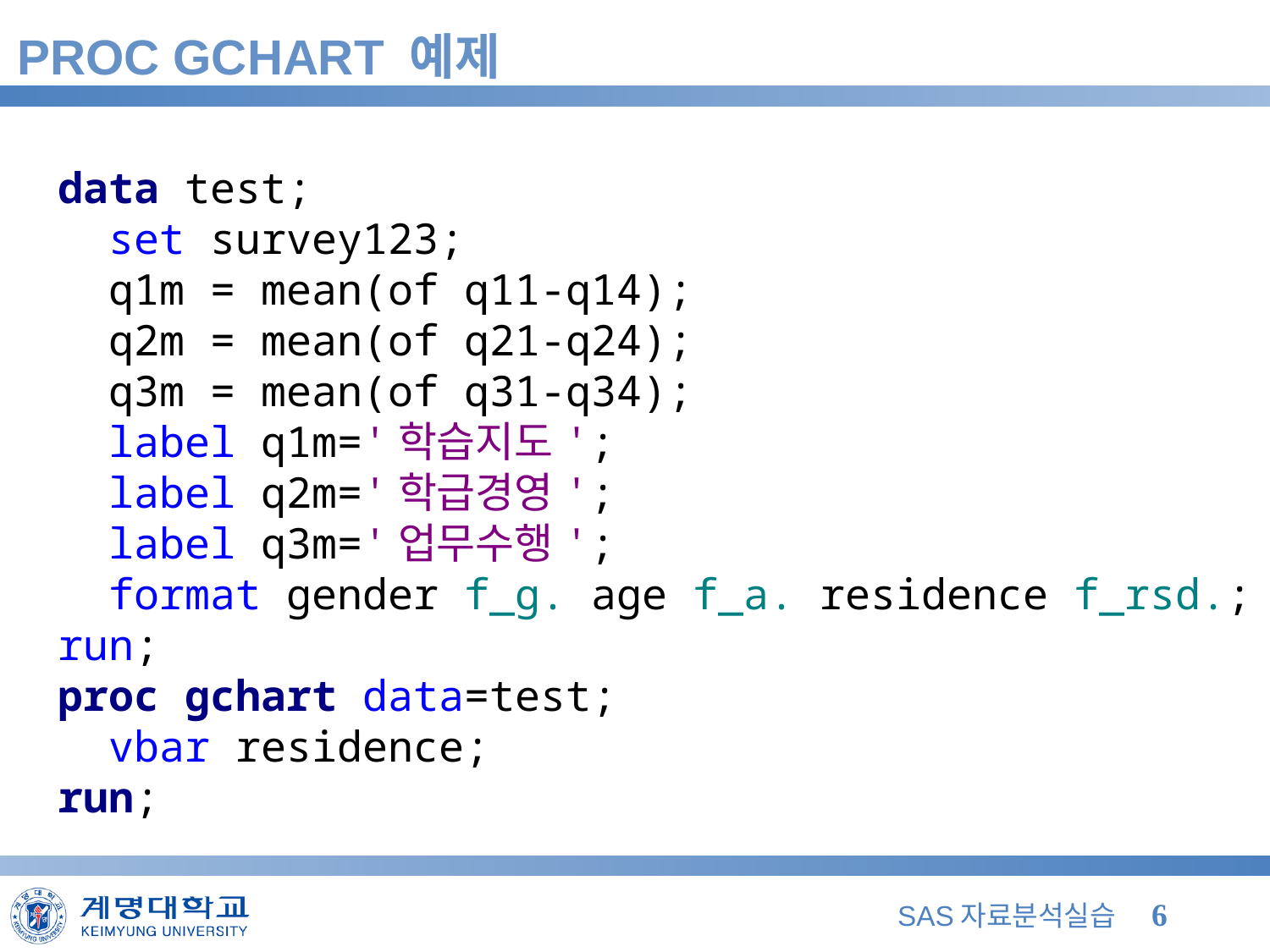

# PROC GCHART 예제
data test;
  set survey123;
  q1m = mean(of q11-q14);
  q2m = mean(of q21-q24);
  q3m = mean(of q31-q34);
  label q1m='학습지도';
  label q2m='학급경영';
  label q3m='업무수행';
  format gender f_g. age f_a. residence f_rsd.;
run;
proc gchart data=test;
  vbar residence;
run;